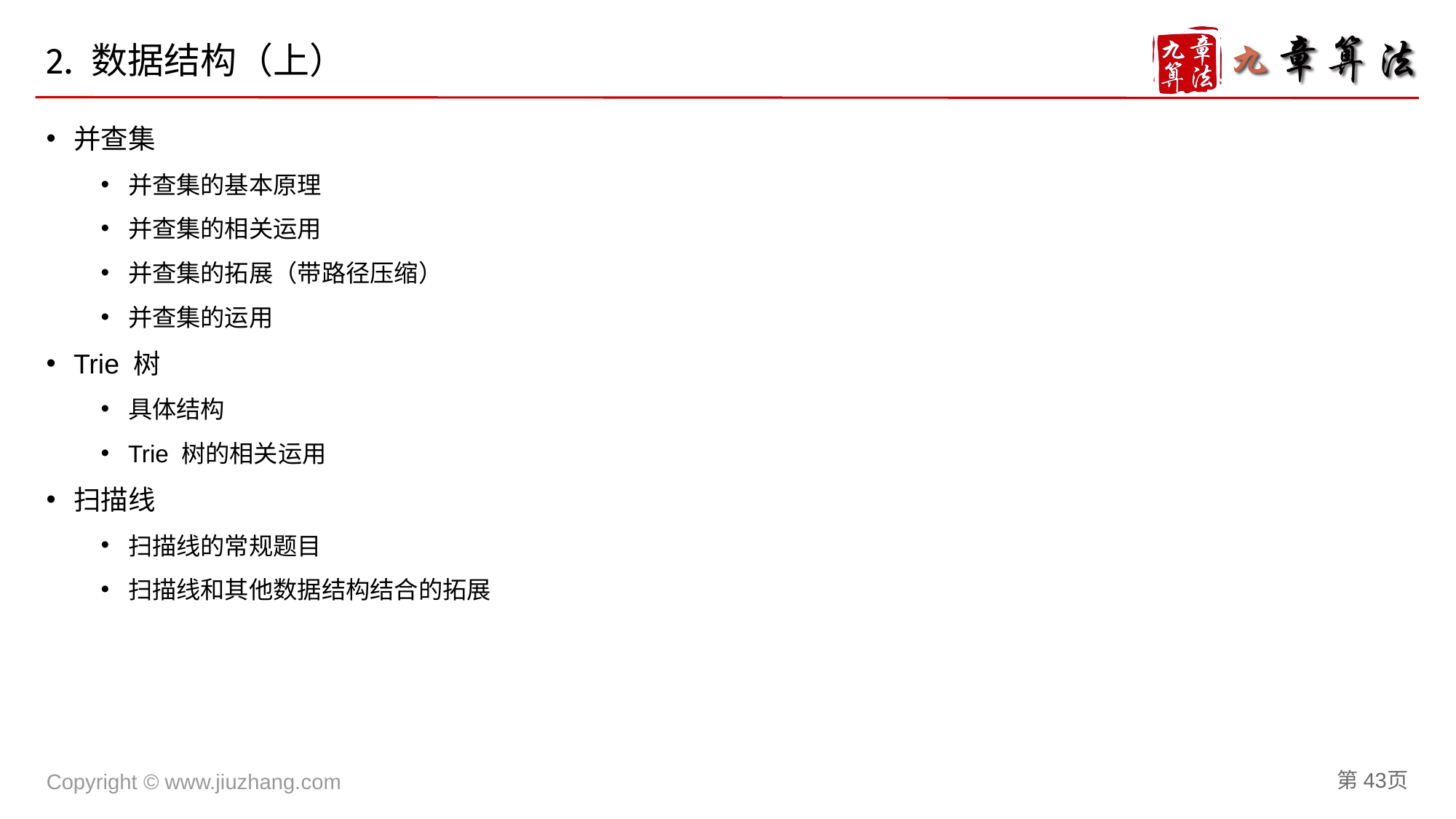

# 2. 数据结构（上）
并查集
并查集的基本原理
并查集的相关运用
并查集的拓展（带路径压缩）
并查集的运用
Trie 树
具体结构
Trie 树的相关运用
扫描线
扫描线的常规题目
扫描线和其他数据结构结合的拓展

第43页